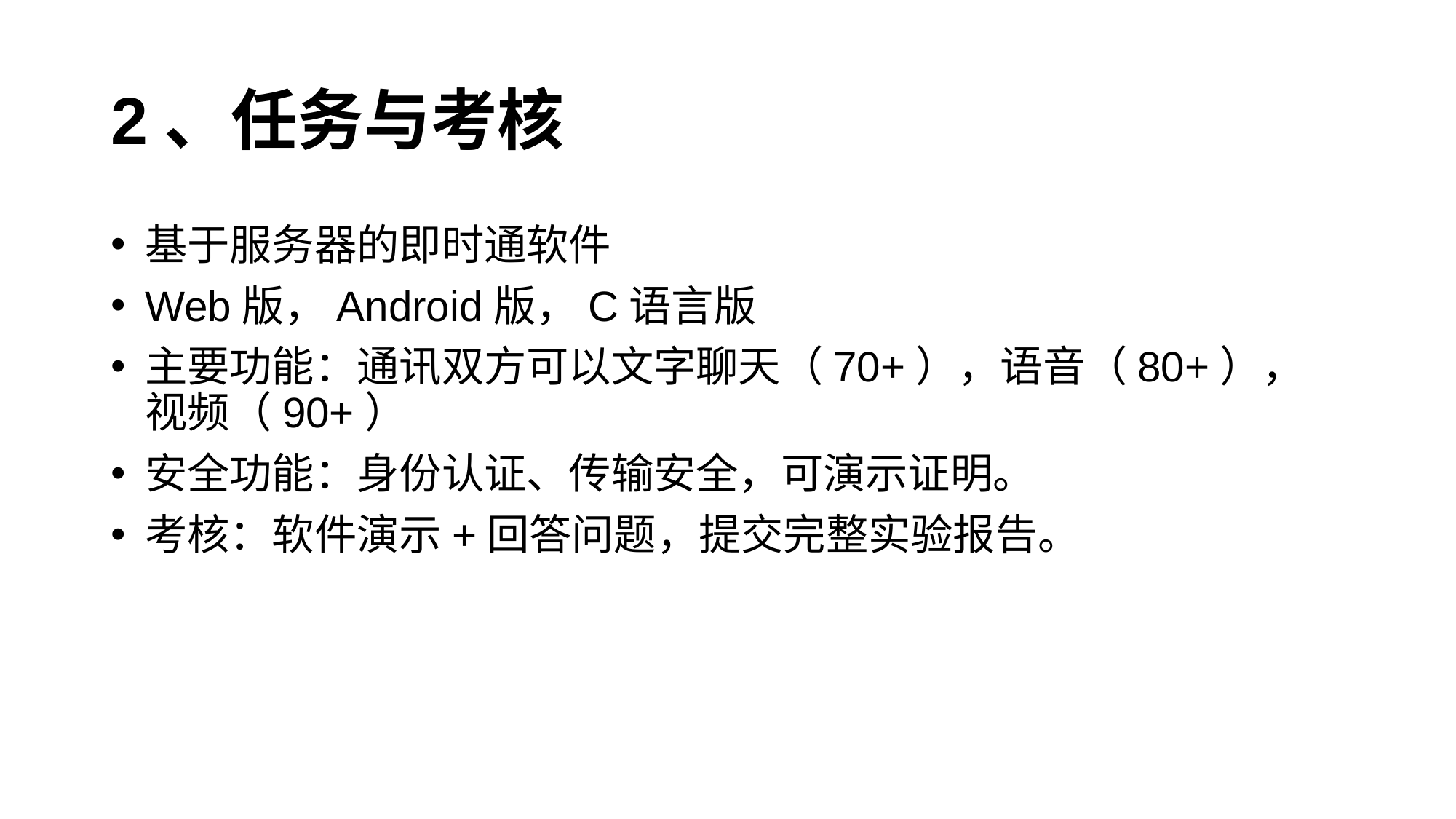

# 2、任务与考核
基于服务器的即时通软件
Web版，Android版，C语言版
主要功能：通讯双方可以文字聊天（70+），语音（80+），视频（90+）
安全功能：身份认证、传输安全，可演示证明。
考核：软件演示+回答问题，提交完整实验报告。